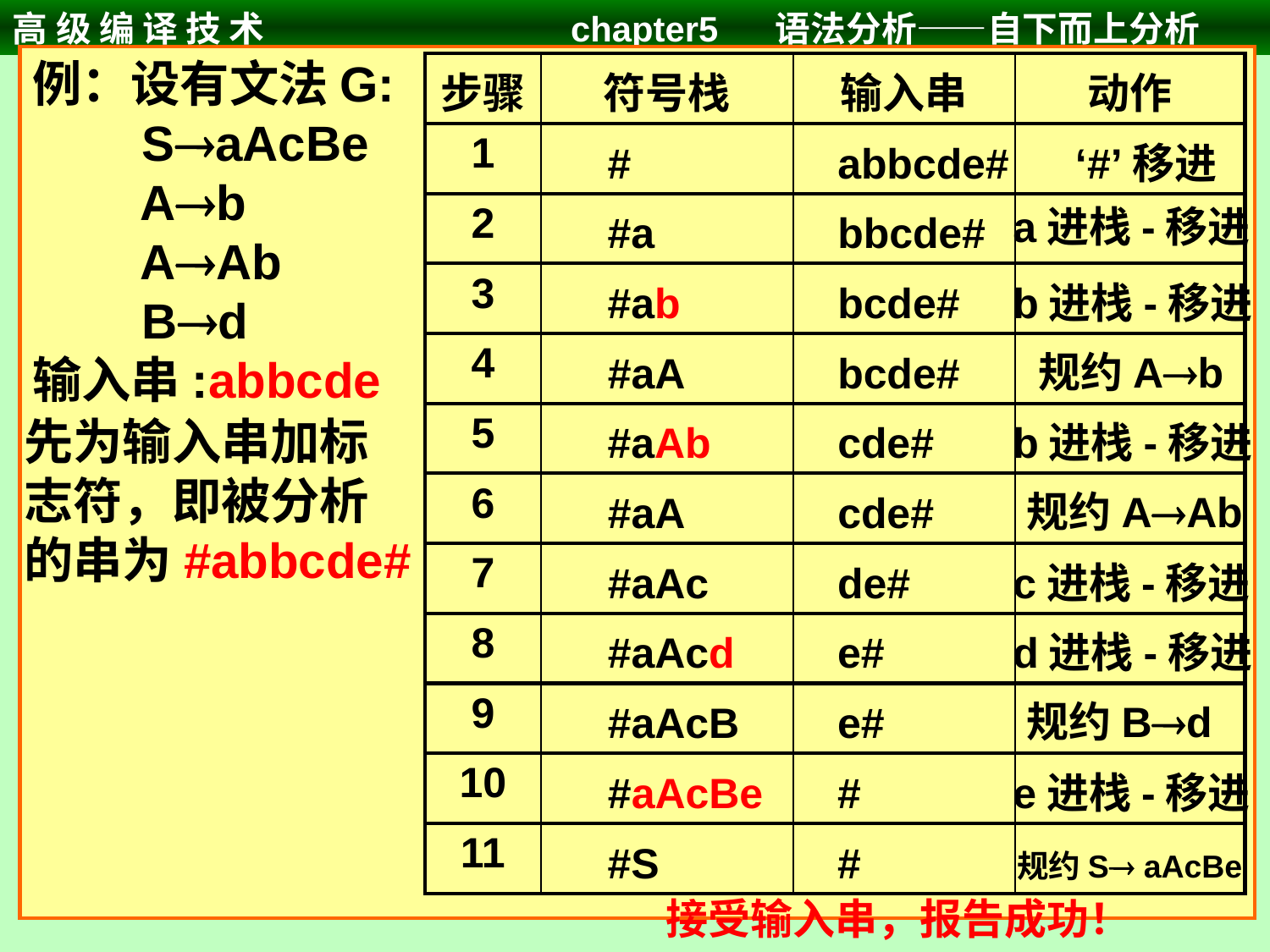

例：设有文法G:
        S→aAcBe
        A→b
        A→Ab
        B→d
输入串:abbcde

| 步骤 | 符号栈 | 输入串 | 动作 |
| --- | --- | --- | --- |
| 1 |  |  |  |
| --- | --- | --- | --- |
#
abbcde#
‘#’移进
| 2 |  |  |  |
| --- | --- | --- | --- |
a进栈-移进
#a
bbcde#
| 3 |  |  |  |
| --- | --- | --- | --- |
#ab
bcde#
b进栈-移进
| 4 |  |  |  |
| --- | --- | --- | --- |
规约A→b
#aA
bcde#
| 5 |  |  |  |
| --- | --- | --- | --- |
先为输入串加标
志符，即被分析
的串为#abbcde#
#aAb
cde#
b进栈-移进
| 6 |  |  |  |
| --- | --- | --- | --- |
规约A→Ab
#aA
cde#
| 7 |  |  |  |
| --- | --- | --- | --- |
#aAc
de#
c进栈-移进
| 8 |  |  |  |
| --- | --- | --- | --- |
#aAcd
e#
d进栈-移进
| 9 |  |  |  |
| --- | --- | --- | --- |
规约B→d
#aAcB
e#
| 10 |  |  |  |
| --- | --- | --- | --- |
#aAcBe
#
e进栈-移进
| 11 |  |  |  |
| --- | --- | --- | --- |
#S
#
规约S→ aAcBe
接受输入串，报告成功！